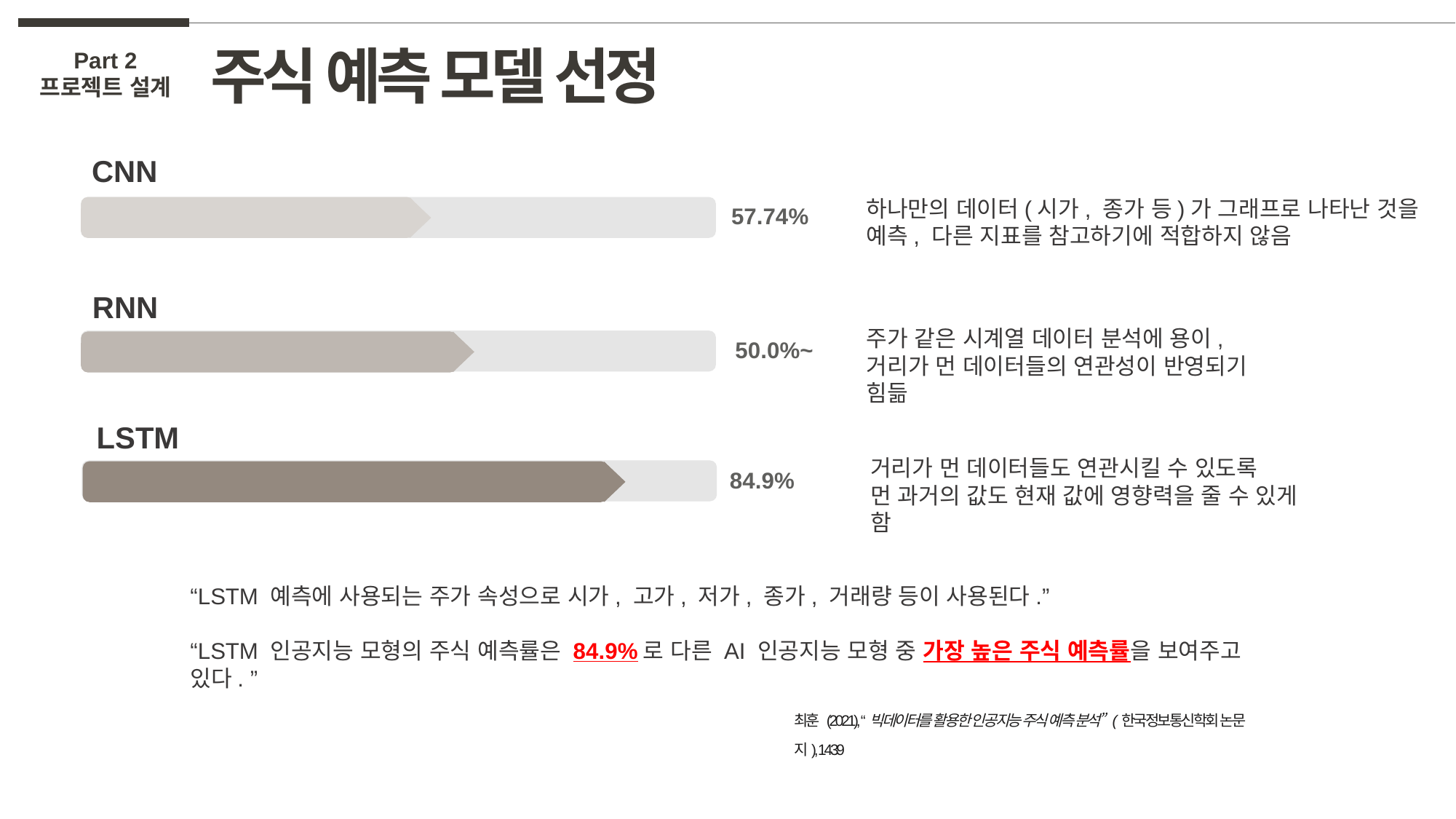

주식 예측 모델 선정
Part 2
프로젝트 설계
CNN
하나만의 데이터(시가, 종가 등)가 그래프로 나타난 것을 예측, 다른 지표를 참고하기에 적합하지 않음
57.74%

RNN
주가 같은 시계열 데이터 분석에 용이,
거리가 먼 데이터들의 연관성이 반영되기 힘듦
50.0%~

LSTM
거리가 먼 데이터들도 연관시킬 수 있도록
먼 과거의 값도 현재 값에 영향력을 줄 수 있게 함

84.9%

“LSTM 예측에 사용되는 주가 속성으로 시가, 고가, 저가, 종가, 거래량 등이 사용된다.”

“LSTM 인공지능 모형의 주식 예측률은 84.9%로 다른 AI 인공지능 모형 중 가장 높은 주식 예측률을 보여주고 있다. ”
최훈 (2021), “빅데이터를 활용한 인공지능 주식 예측 분석” (한국정보통신학회 논문지), 1439